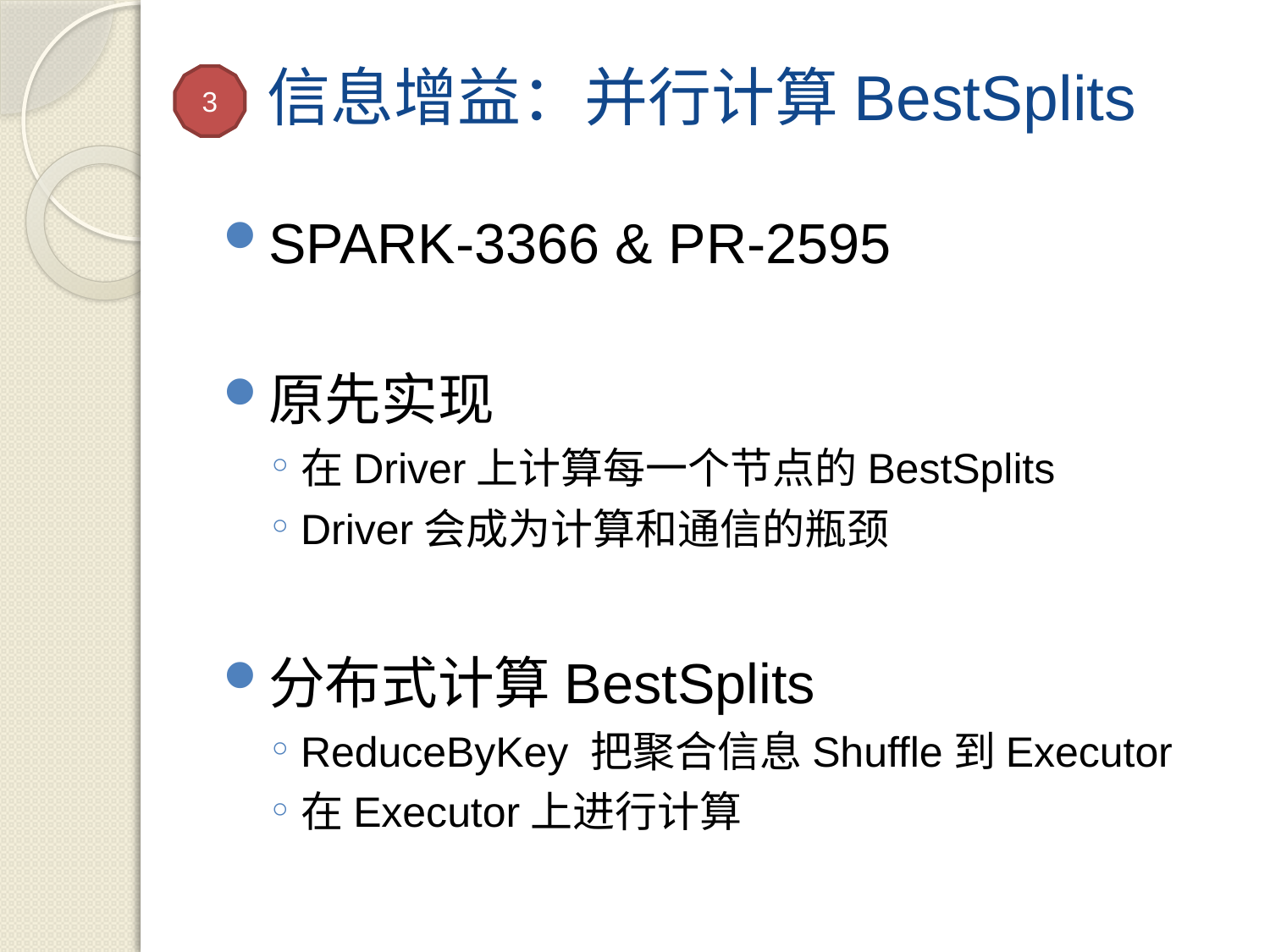

# 信息增益：并行计算BestSplits
3
SPARK-3366 & PR-2595

原先实现
在Driver上计算每一个节点的BestSplits
Driver会成为计算和通信的瓶颈

分布式计算BestSplits
ReduceByKey 把聚合信息Shuffle到Executor
在Executor上进行计算